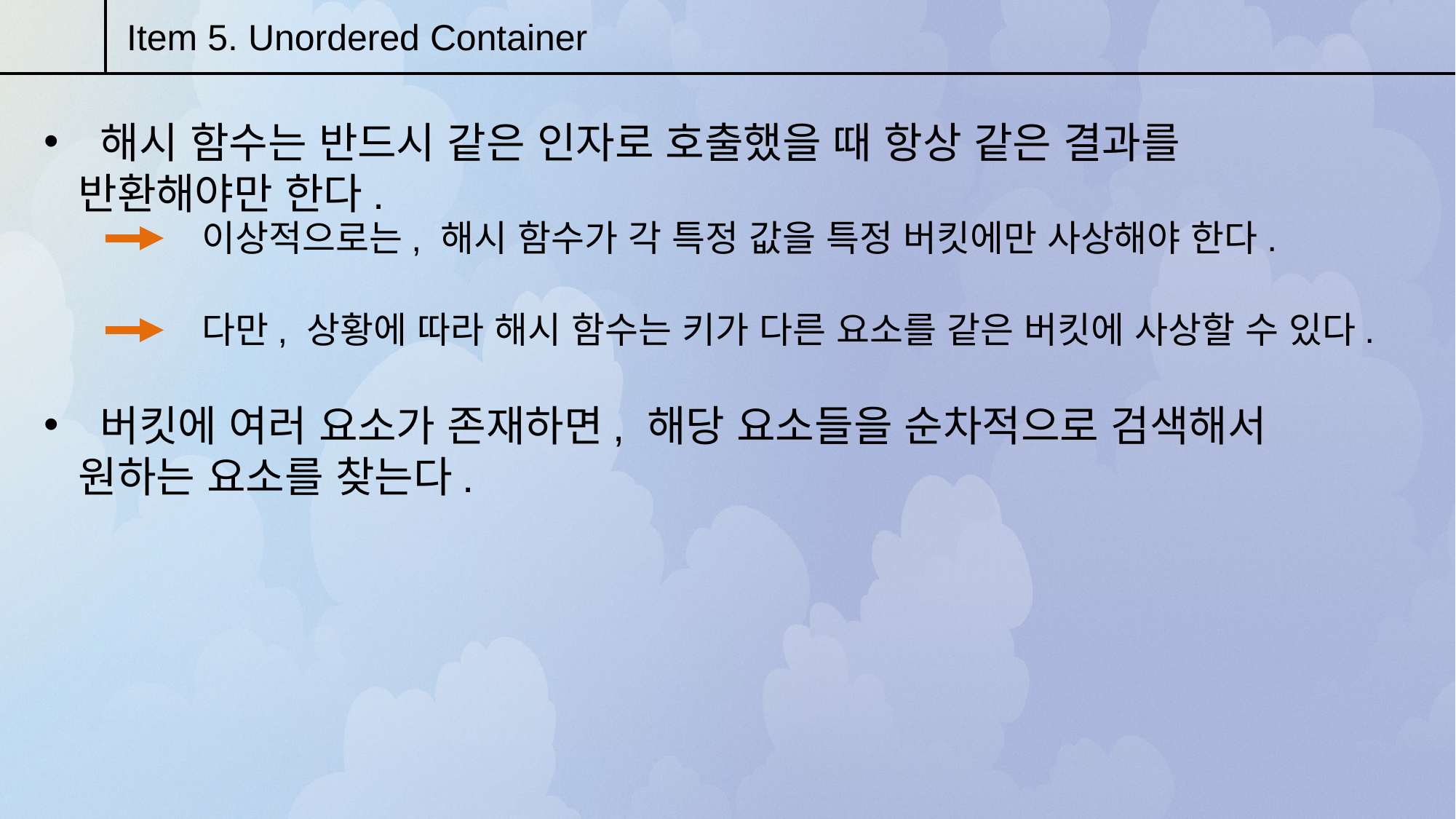

Item 5. Unordered Container
 해시 함수는 반드시 같은 인자로 호출했을 때 항상 같은 결과를 반환해야만 한다.
이상적으로는, 해시 함수가 각 특정 값을 특정 버킷에만 사상해야 한다.
다만, 상황에 따라 해시 함수는 키가 다른 요소를 같은 버킷에 사상할 수 있다.
 버킷에 여러 요소가 존재하면, 해당 요소들을 순차적으로 검색해서 원하는 요소를 찾는다.